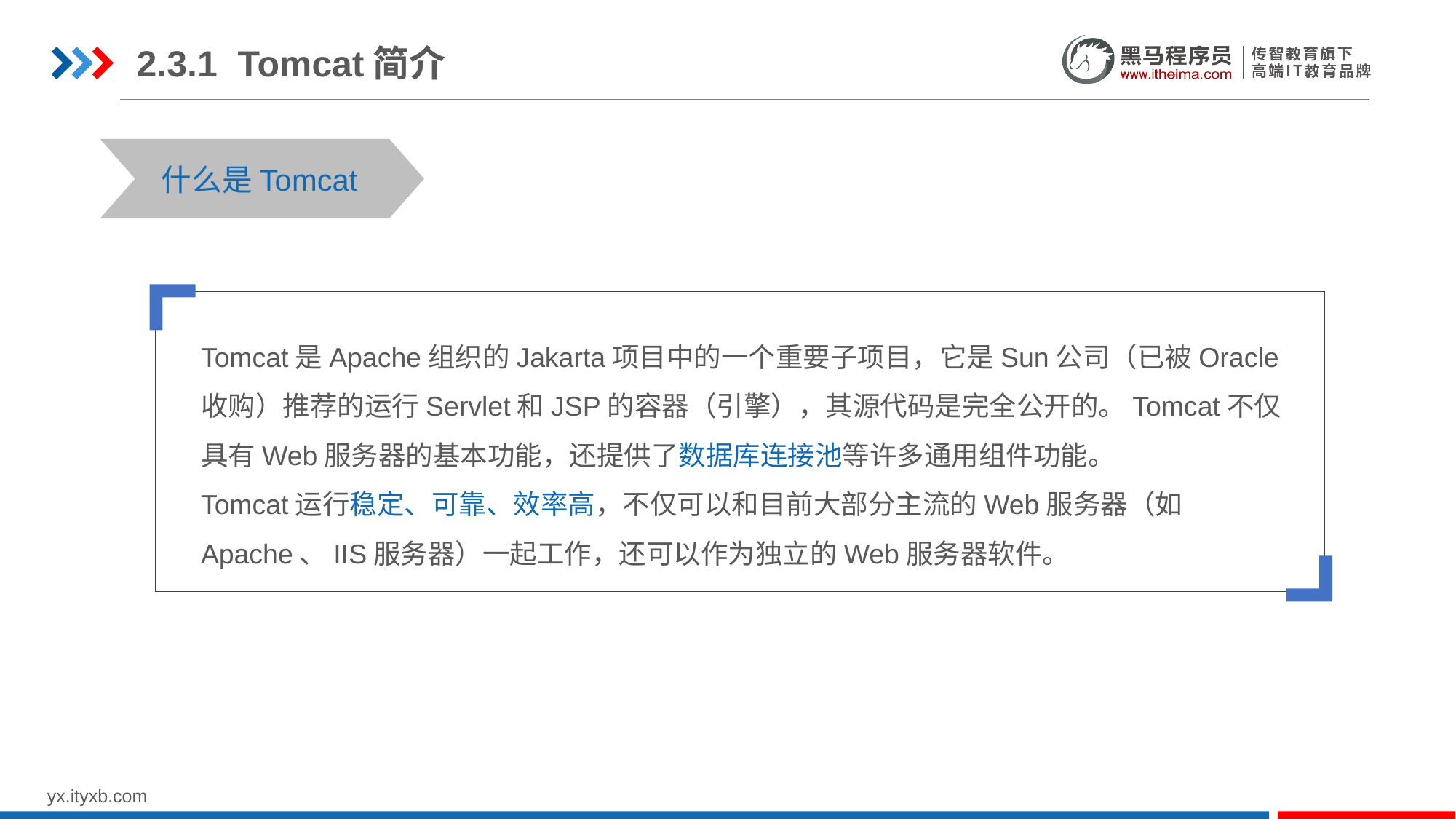

2.3.1  Tomcat简介

什么是Tomcat

Tomcat是Apache组织的Jakarta项目中的一个重要子项目，它是Sun公司（已被Oracle收购）推荐的运行Servlet和JSP的容器（引擎），其源代码是完全公开的。Tomcat不仅具有Web服务器的基本功能，还提供了数据库连接池等许多通用组件功能。
Tomcat运行稳定、可靠、效率高，不仅可以和目前大部分主流的Web服务器（如Apache、IIS服务器）一起工作，还可以作为独立的Web服务器软件。